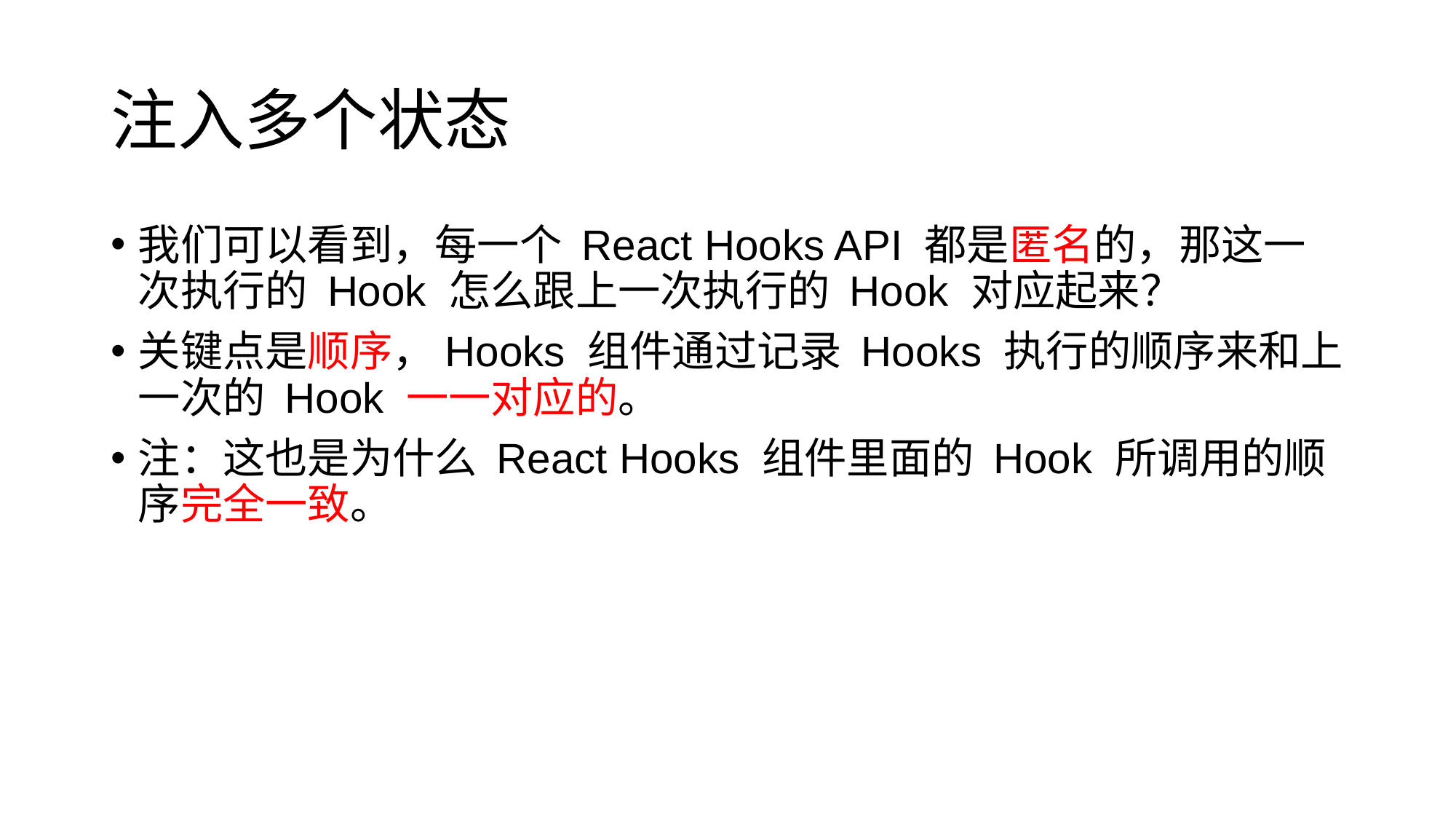

# 注入多个状态
我们可以看到，每一个 React Hooks API 都是匿名的，那这一次执行的 Hook 怎么跟上一次执行的 Hook 对应起来？
关键点是顺序，Hooks 组件通过记录 Hooks 执行的顺序来和上一次的 Hook 一一对应的。
注：这也是为什么 React Hooks 组件里面的 Hook 所调用的顺序完全一致。